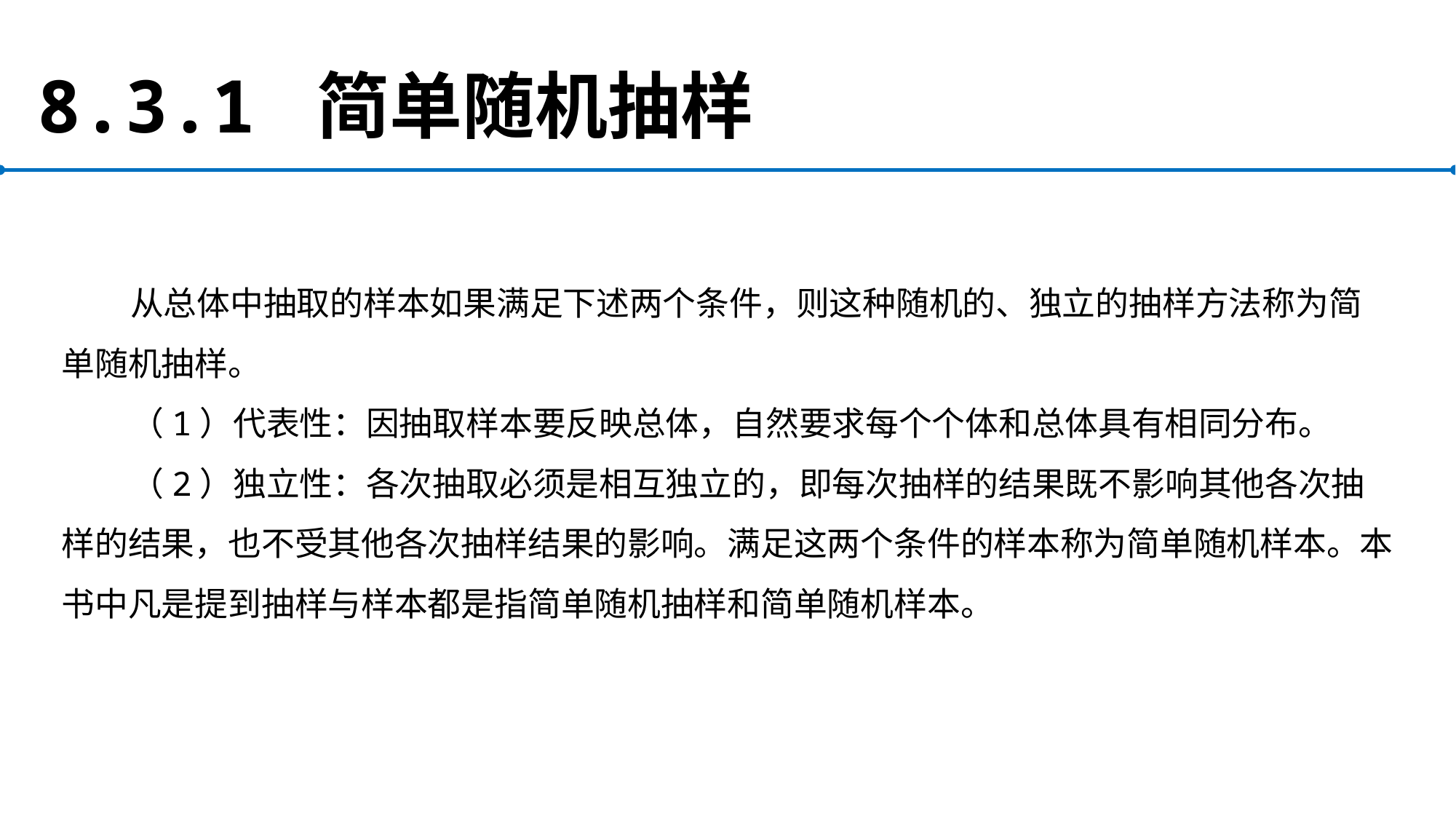

# 8.3.1 简单随机抽样
从总体中抽取的样本如果满足下述两个条件，则这种随机的、独立的抽样方法称为简单随机抽样。
（1）代表性：因抽取样本要反映总体，自然要求每个个体和总体具有相同分布。
（2）独立性：各次抽取必须是相互独立的，即每次抽样的结果既不影响其他各次抽样的结果，也不受其他各次抽样结果的影响。满足这两个条件的样本称为简单随机样本。本书中凡是提到抽样与样本都是指简单随机抽样和简单随机样本。